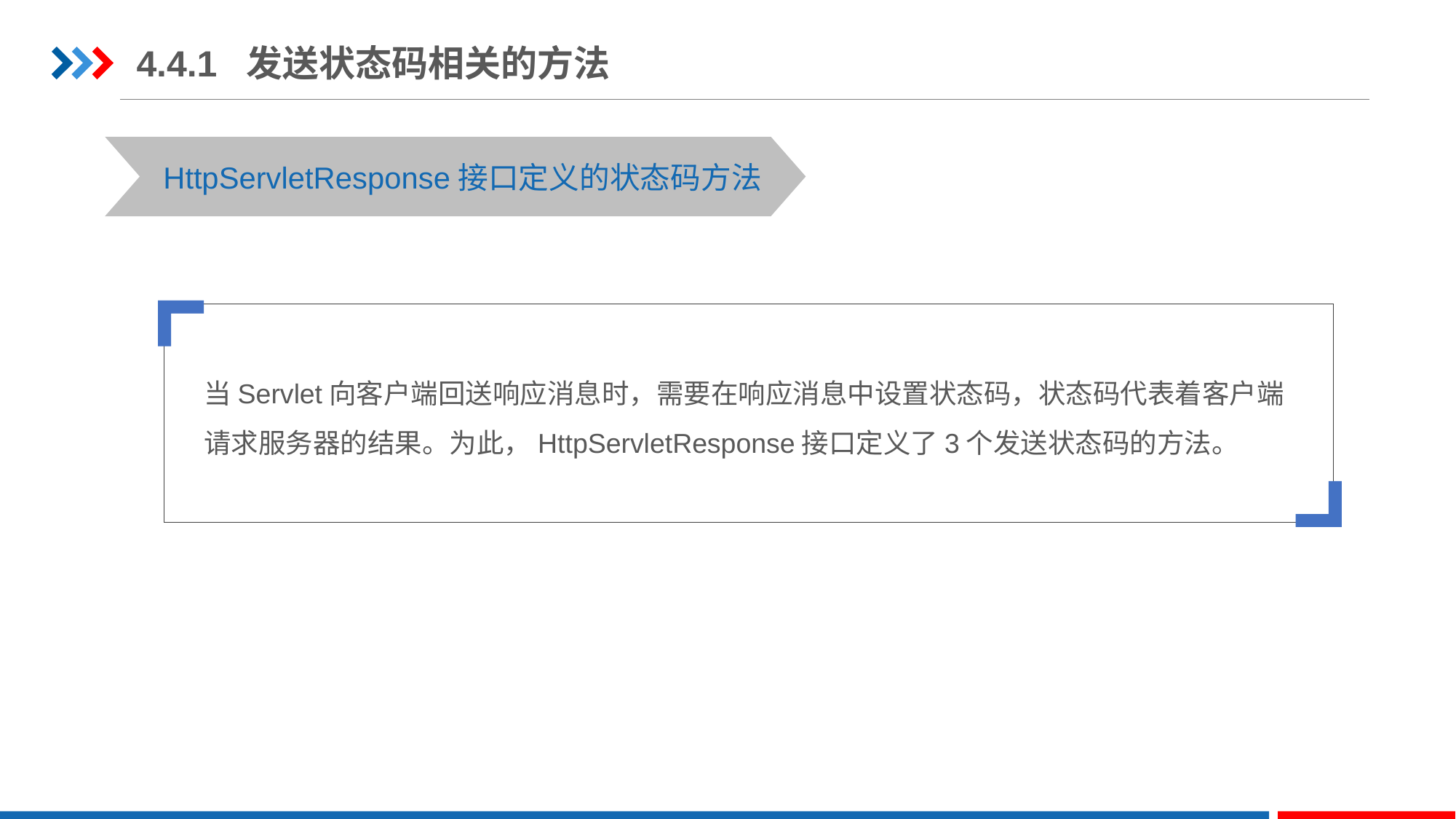

4.4.1  发送状态码相关的方法

HttpServletResponse接口定义的状态码方法

当Servlet向客户端回送响应消息时，需要在响应消息中设置状态码，状态码代表着客户端请求服务器的结果。为此，HttpServletResponse接口定义了3个发送状态码的方法。